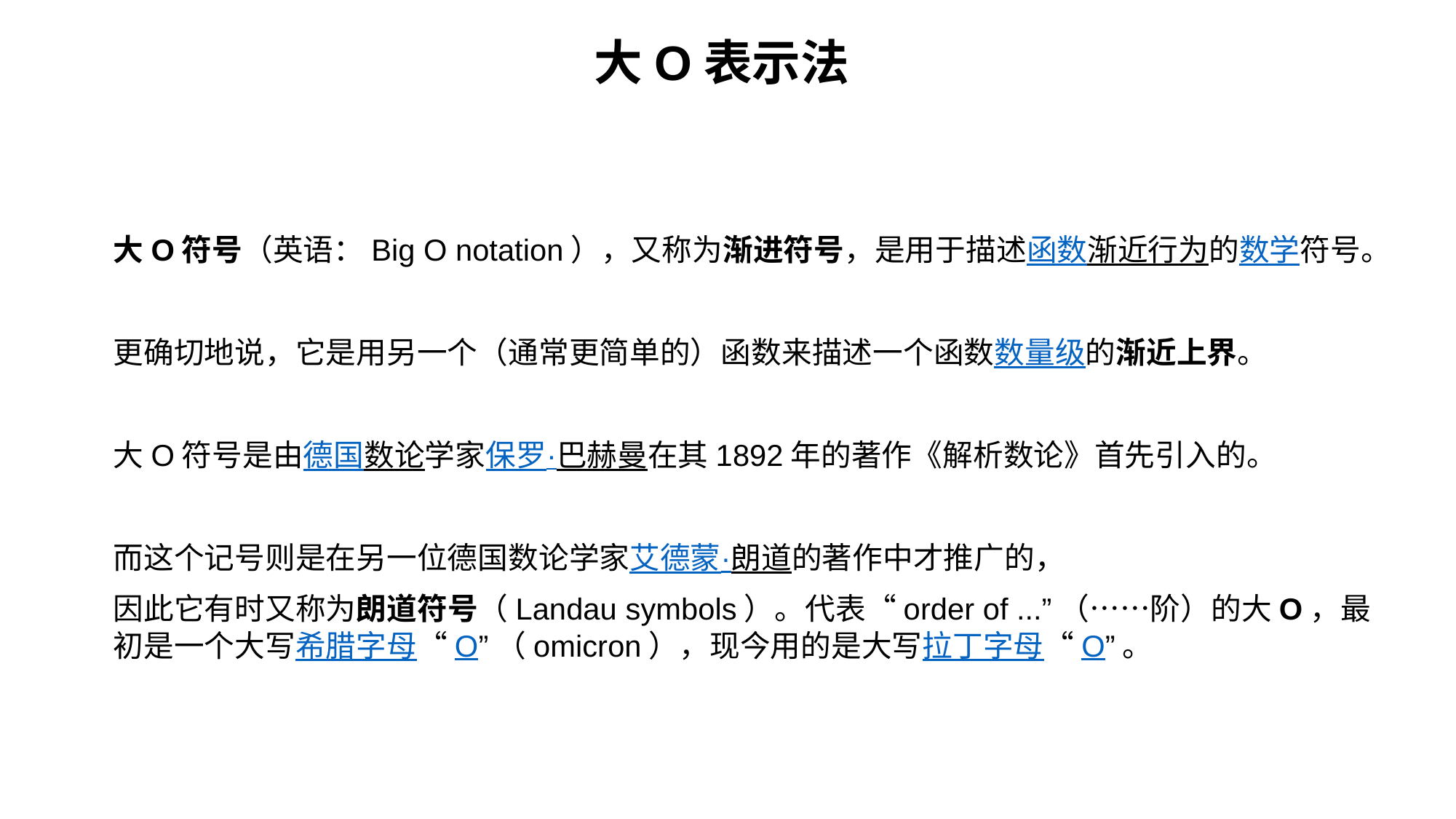

大O表示法
大O符号（英语：Big O notation），又称为渐进符号，是用于描述函数渐近行为的数学符号。

更确切地说，它是用另一个（通常更简单的）函数来描述一个函数数量级的渐近上界。

大O符号是由德国数论学家保罗·巴赫曼在其1892年的著作《解析数论》首先引入的。

而这个记号则是在另一位德国数论学家艾德蒙·朗道的著作中才推广的，
因此它有时又称为朗道符号（Landau symbols）。代表“order of ...”（……阶）的大O，最初是一个大写希腊字母“Ο”（omicron），现今用的是大写拉丁字母“O”。